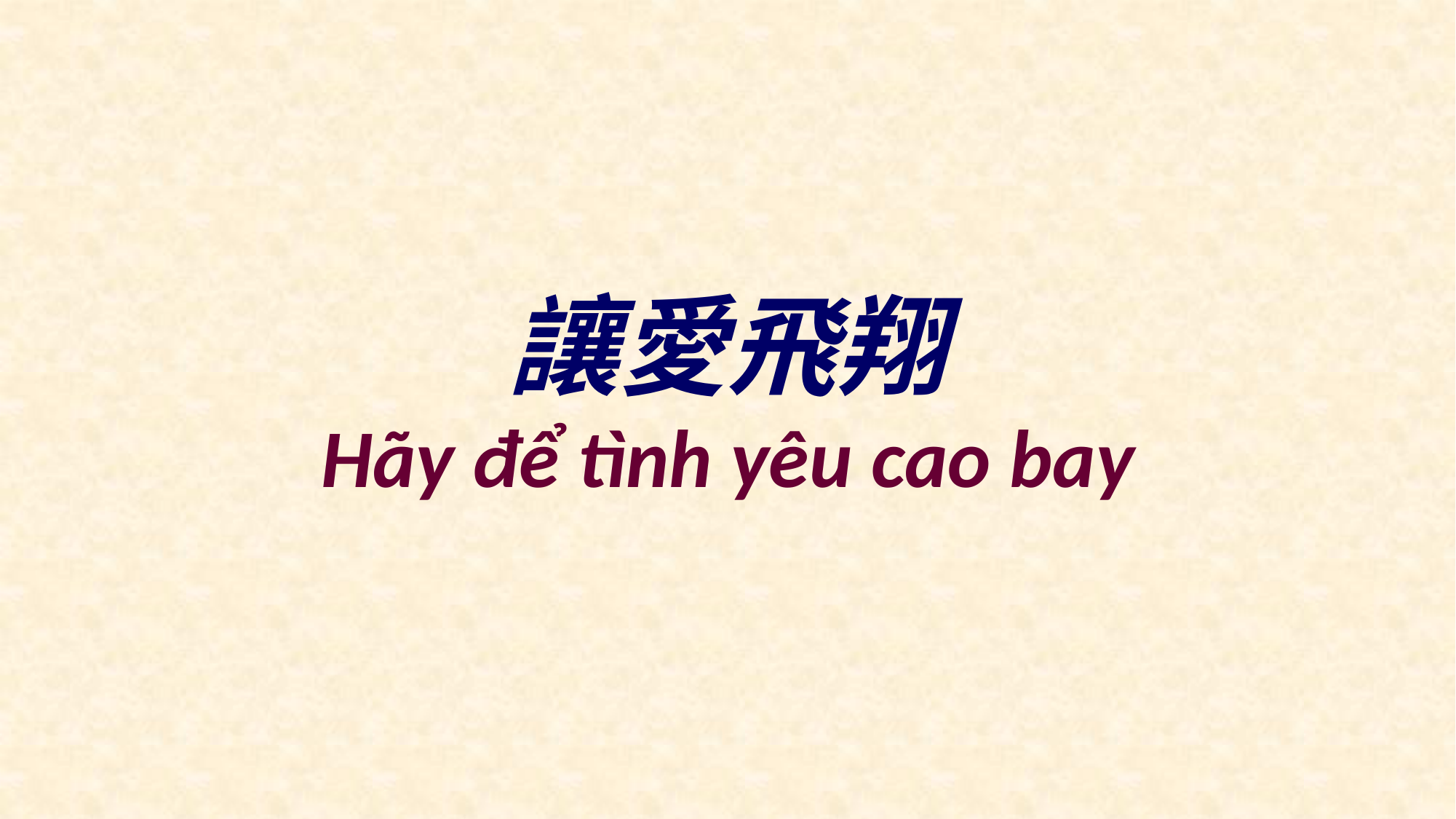

讓愛飛翔
Hãy để tình yêu cao bay